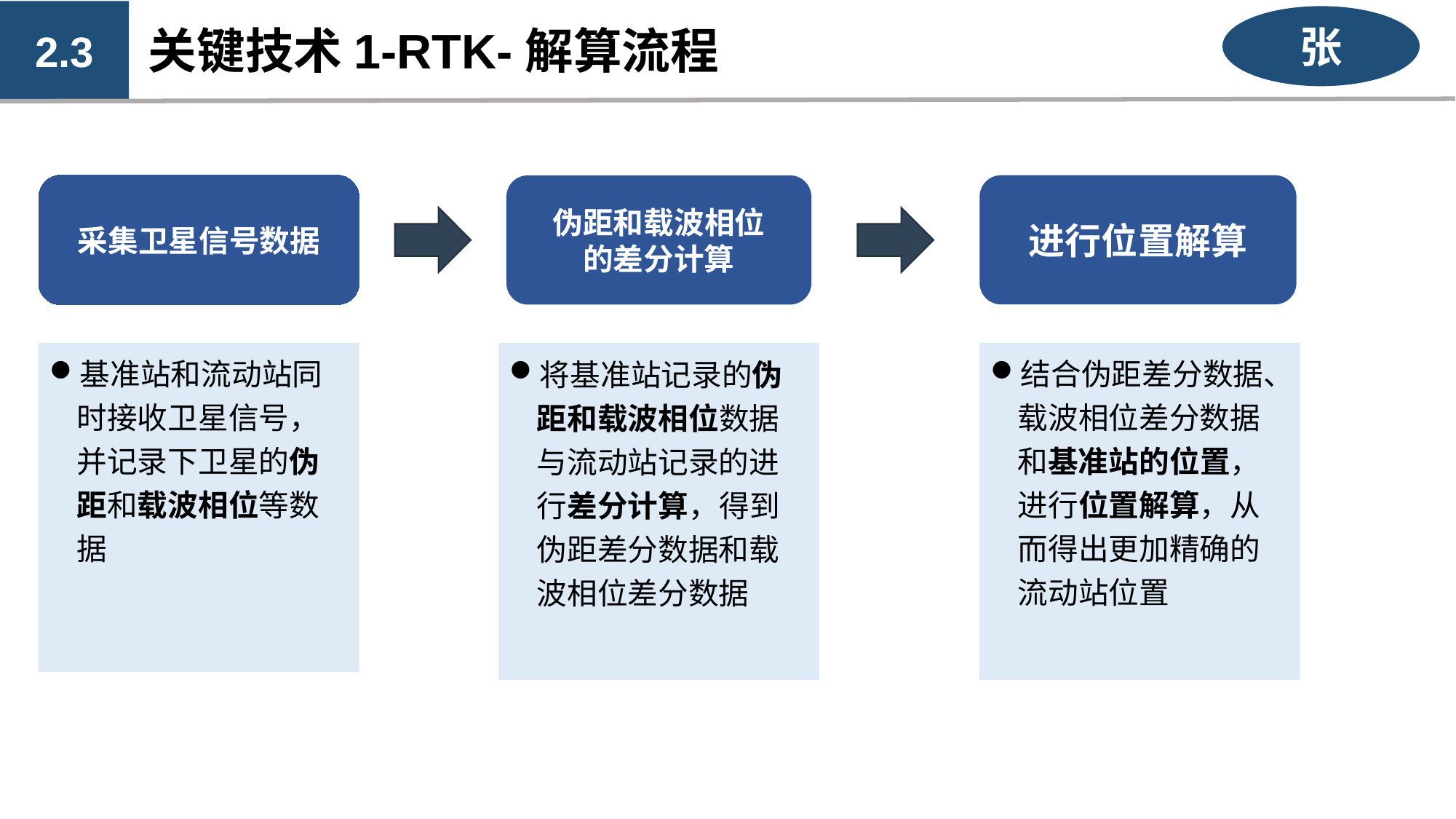

2.3

张
关键技术1-RTK-解算流程

采集卫星信号数据
进行位置解算
伪距和载波相位
的差分计算

基准站和流动站同时接收卫星信号，并记录下卫星的伪距和载波相位等数据
结合伪距差分数据、载波相位差分数据和基准站的位置，进行位置解算，从而得出更加精确的流动站位置
将基准站记录的伪距和载波相位数据与流动站记录的进行差分计算，得到伪距差分数据和载波相位差分数据